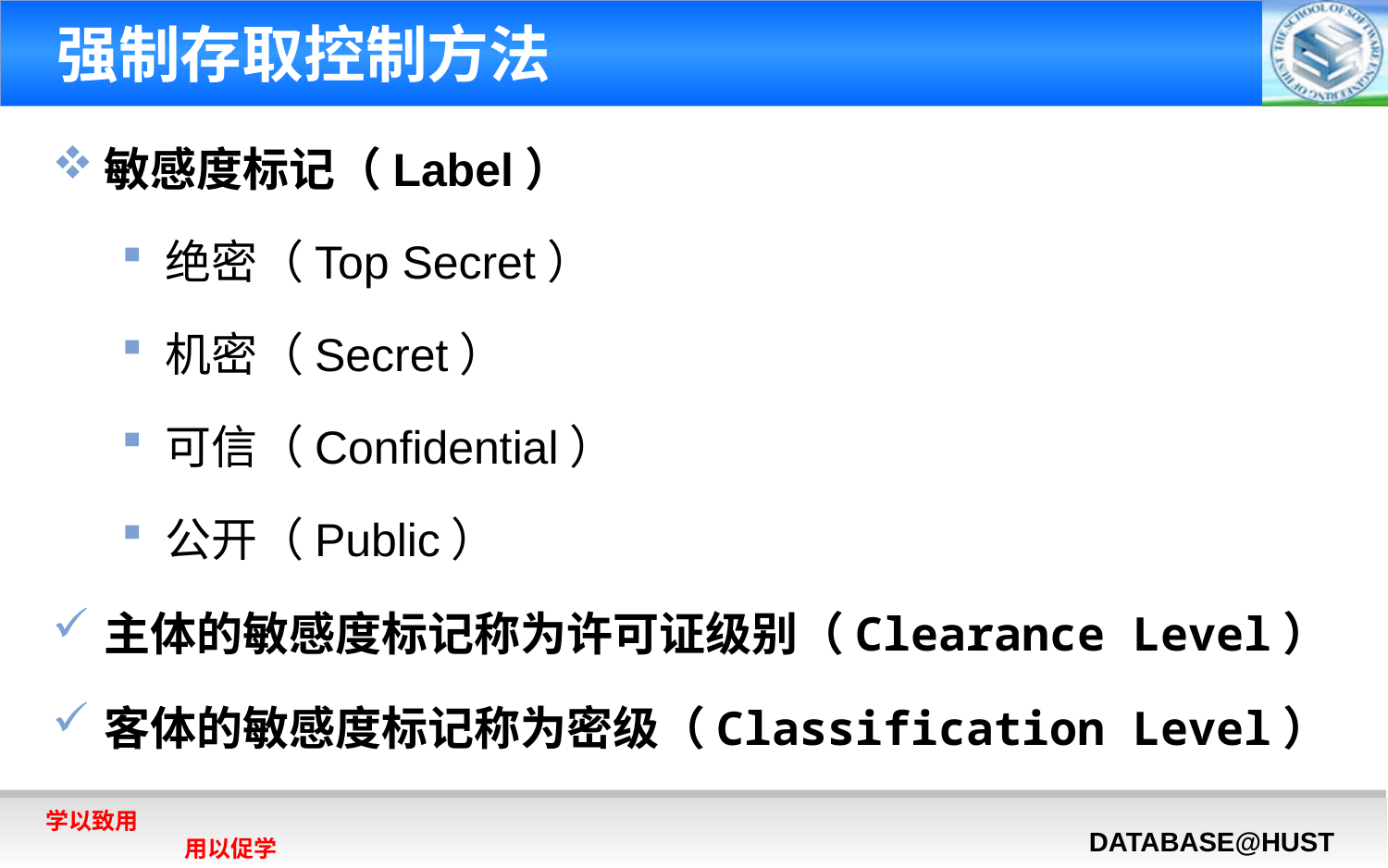

# 强制存取控制方法
敏感度标记（Label）
绝密（Top Secret）
机密（Secret）
可信（Confidential）
公开（Public）
主体的敏感度标记称为许可证级别（Clearance Level）
客体的敏感度标记称为密级（Classification Level）